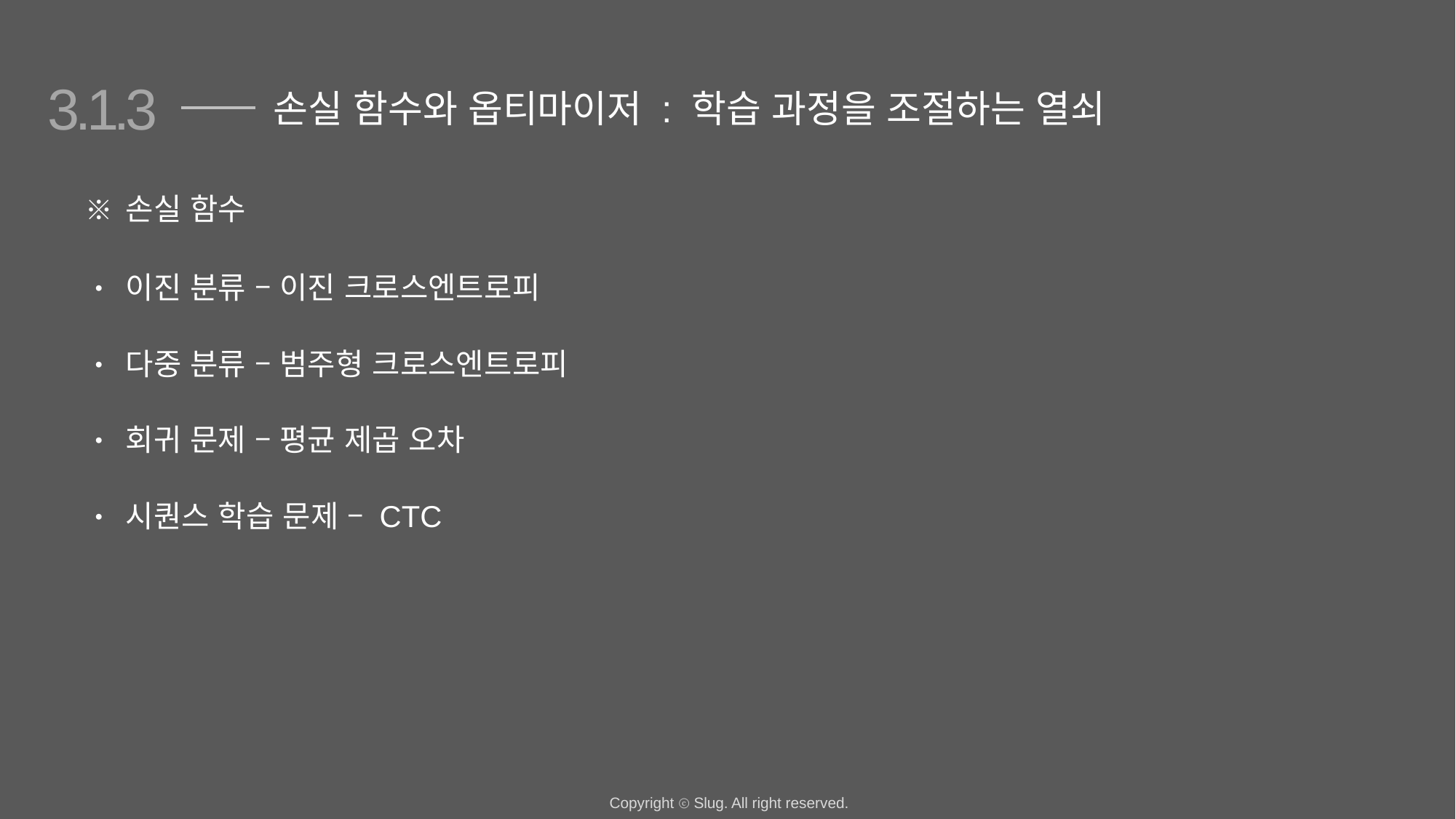

3.1.3
손실 함수와 옵티마이저 : 학습 과정을 조절하는 열쇠
※ 손실 함수
• 이진 분류 – 이진 크로스엔트로피
• 다중 분류 – 범주형 크로스엔트로피
• 회귀 문제 – 평균 제곱 오차
• 시퀀스 학습 문제 – CTC
Copyright ⓒ Slug. All right reserved.